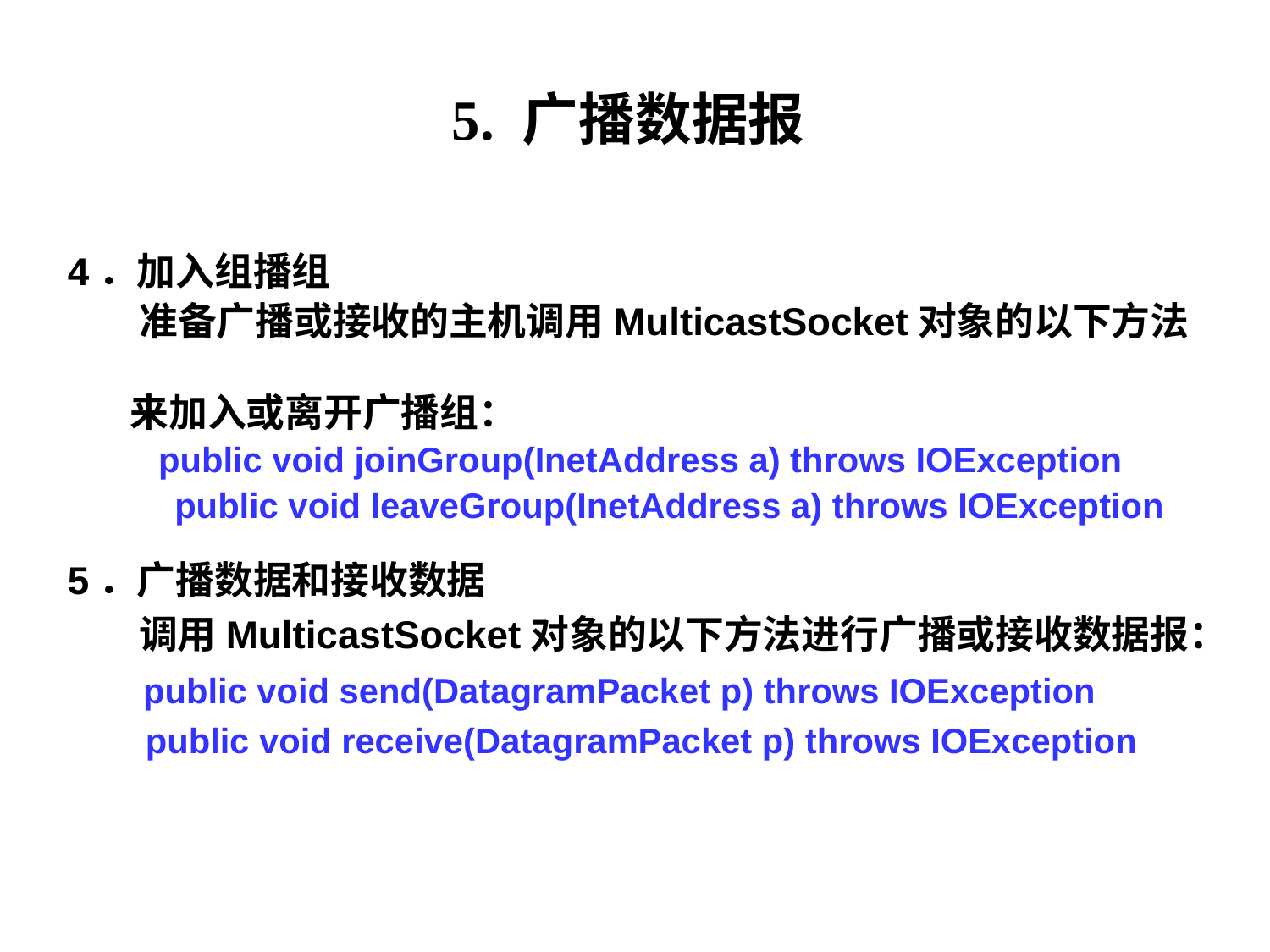

# 5. 广播数据报
4．加入组播组
       准备广播或接收的主机调用MulticastSocket对象的以下方法
      来加入或离开广播组：
  public void joinGroup(InetAddress a) throws IOException
           public void leaveGroup(InetAddress a) throws IOException

5．广播数据和接收数据
       调用MulticastSocket对象的以下方法进行广播或接收数据报：
       public void send(DatagramPacket p) throws IOException
        public void receive(DatagramPacket p) throws IOException